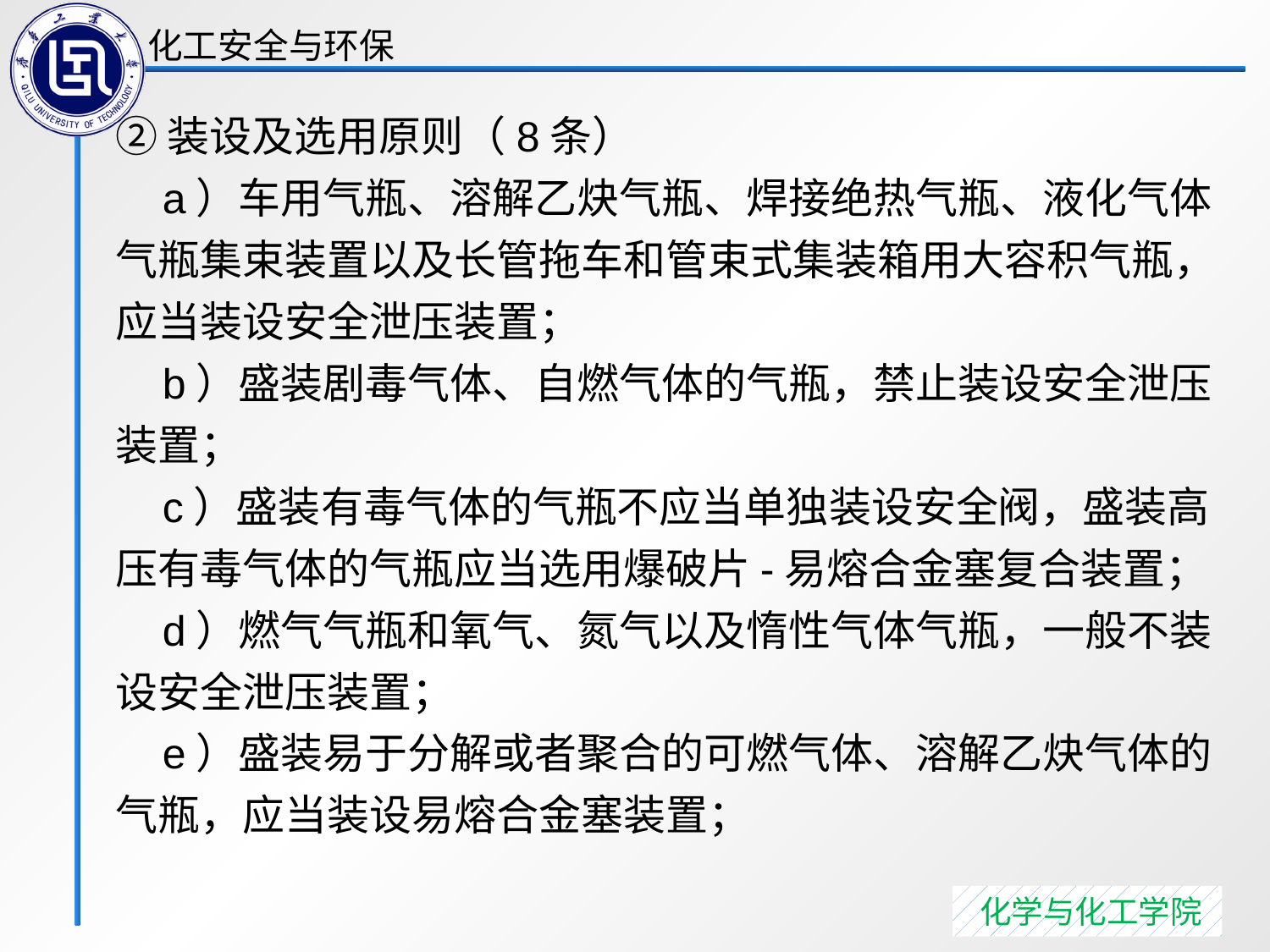

②装设及选用原则（8条）
    a）车用气瓶、溶解乙炔气瓶、焊接绝热气瓶、液化气体气瓶集束装置以及长管拖车和管束式集装箱用大容积气瓶，应当装设安全泄压装置；
    b）盛装剧毒气体、自燃气体的气瓶，禁止装设安全泄压装置；
    c）盛装有毒气体的气瓶不应当单独装设安全阀，盛装高压有毒气体的气瓶应当选用爆破片-易熔合金塞复合装置；
    d）燃气气瓶和氧气、氮气以及惰性气体气瓶，一般不装设安全泄压装置；
    e）盛装易于分解或者聚合的可燃气体、溶解乙炔气体的气瓶，应当装设易熔合金塞装置；